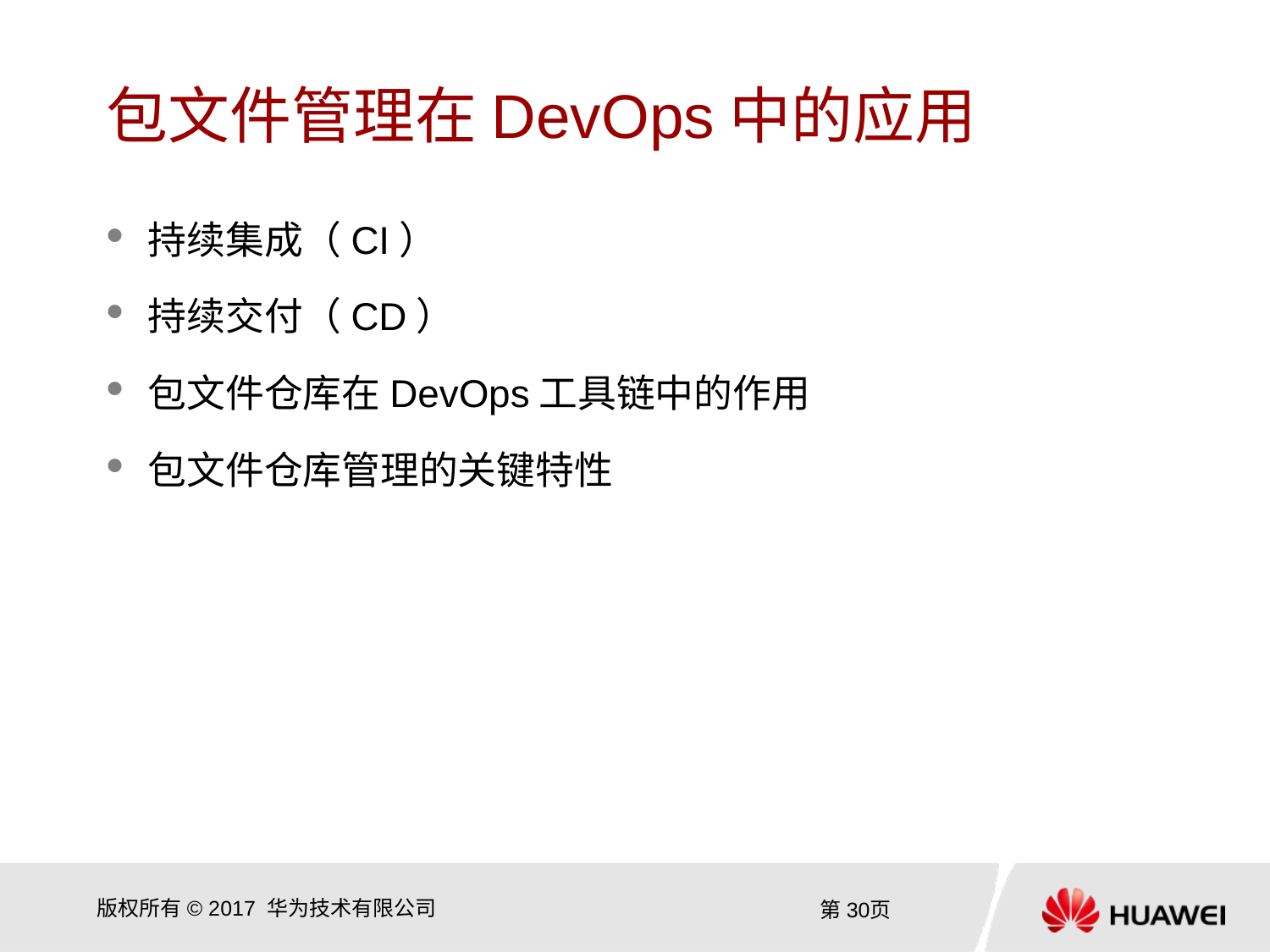

# 包文件管理在DevOps中的应用
持续集成（CI）
持续交付（CD）
包文件仓库在DevOps工具链中的作用
包文件仓库管理的关键特性